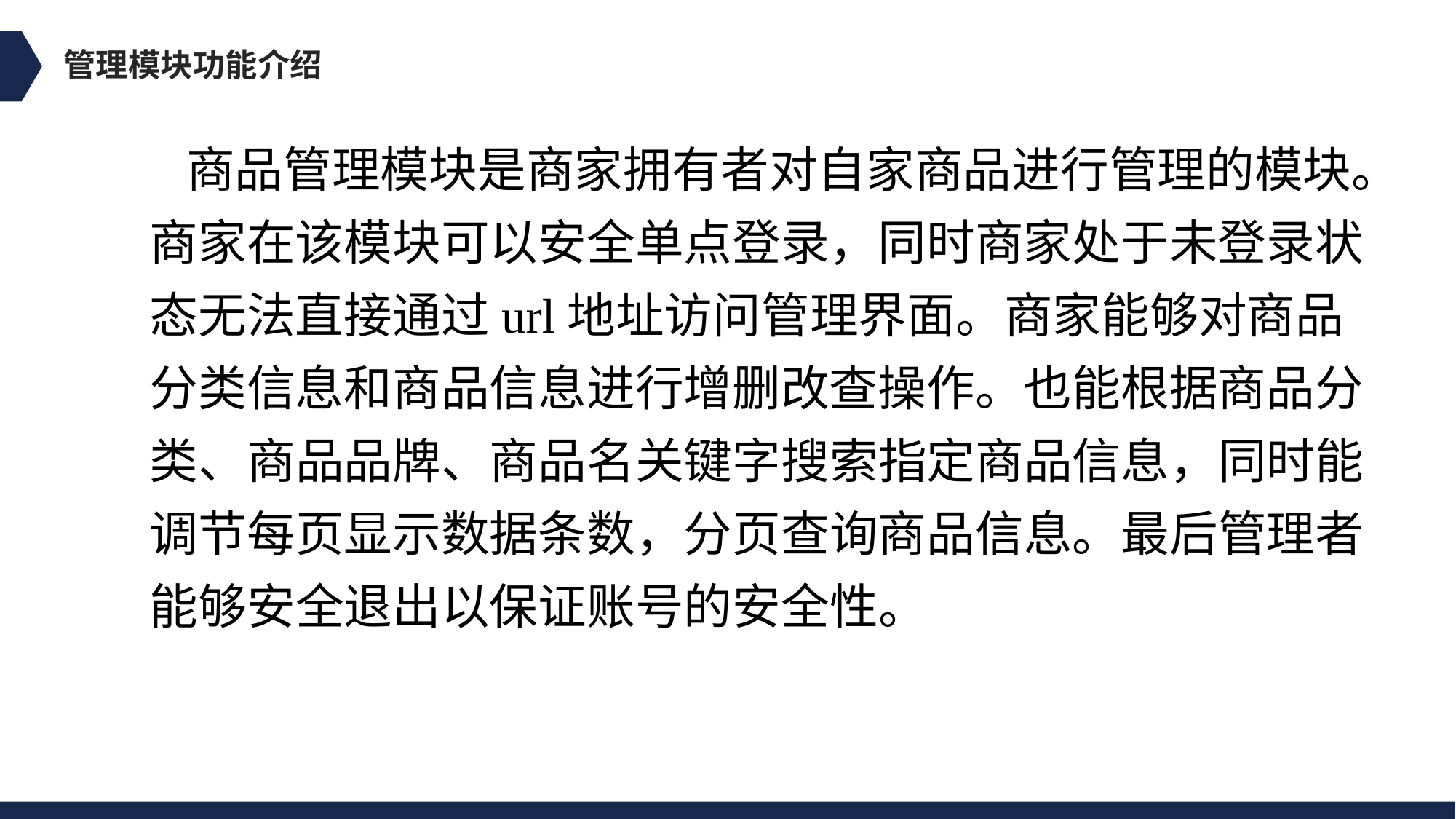

管理模块功能介绍
商品管理模块是商家拥有者对自家商品进行管理的模块。商家在该模块可以安全单点登录，同时商家处于未登录状态无法直接通过url地址访问管理界面。商家能够对商品分类信息和商品信息进行增删改查操作。也能根据商品分类、商品品牌、商品名关键字搜索指定商品信息，同时能调节每页显示数据条数，分页查询商品信息。最后管理者能够安全退出以保证账号的安全性。